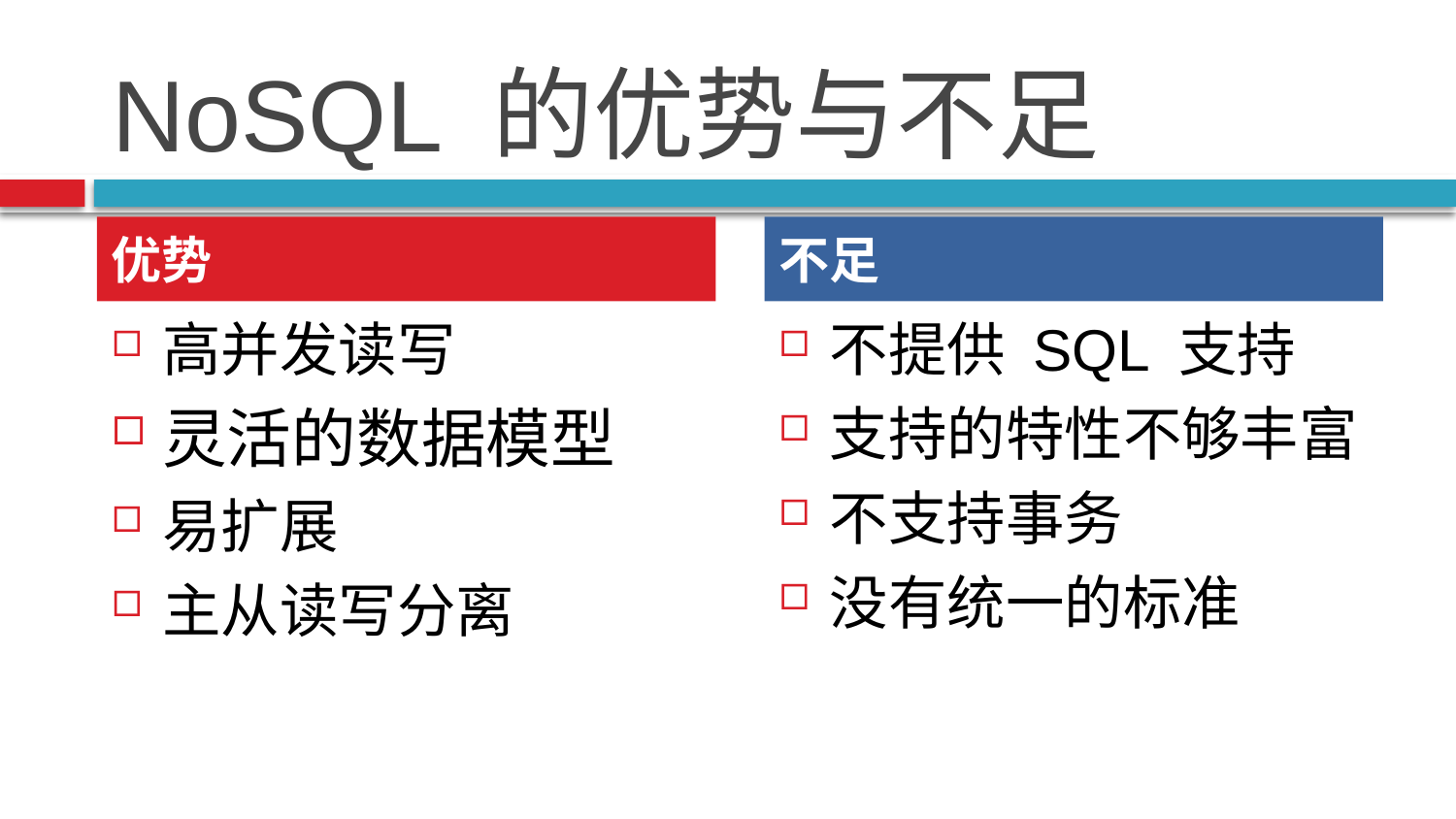

# NoSQL 的优势与不足
优势
不足
高并发读写
灵活的数据模型
易扩展
主从读写分离
不提供 SQL 支持
支持的特性不够丰富
不支持事务
没有统一的标准